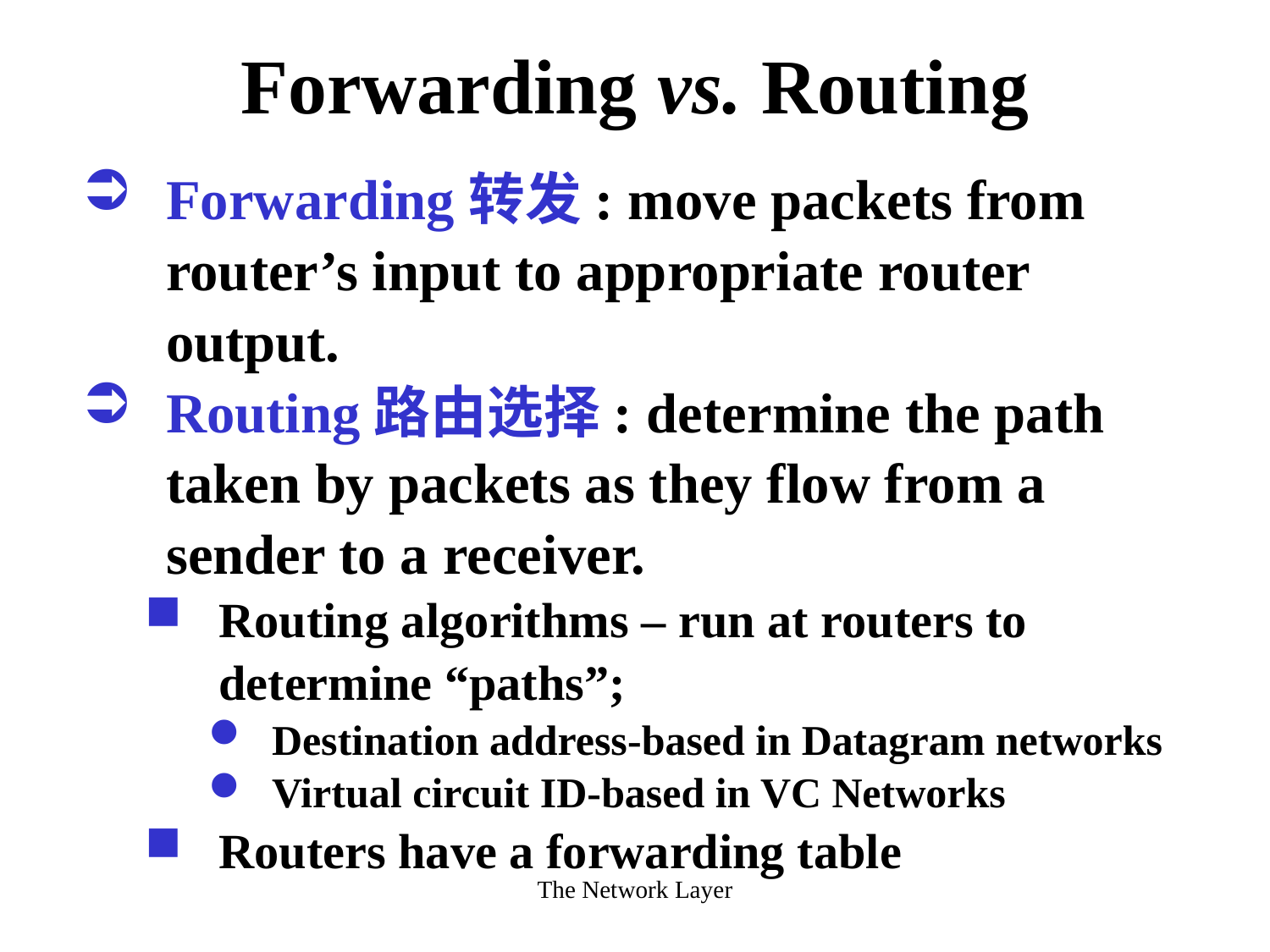

Forwarding vs. Routing

Forwarding转发: move packets from router’s input to appropriate router output.
Routing路由选择: determine the path taken by packets as they flow from a sender to a receiver.
Routing algorithms – run at routers to determine “paths”;
Destination address-based in Datagram networks
Virtual circuit ID-based in VC Networks
Routers have a forwarding table

The Network Layer
6